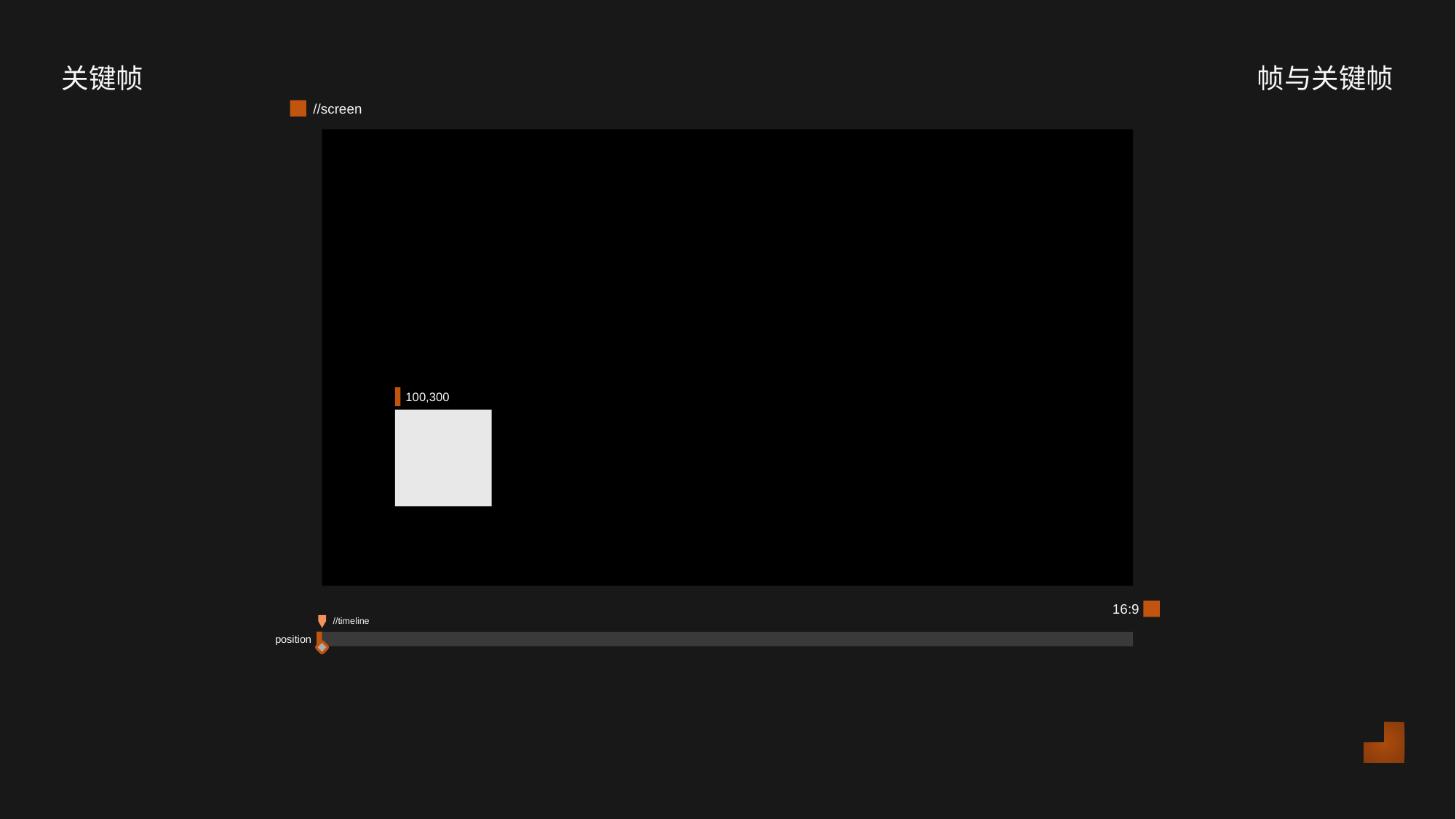

关键帧
帧与关键帧
//screen

100,300

16:9

//timeline

  position